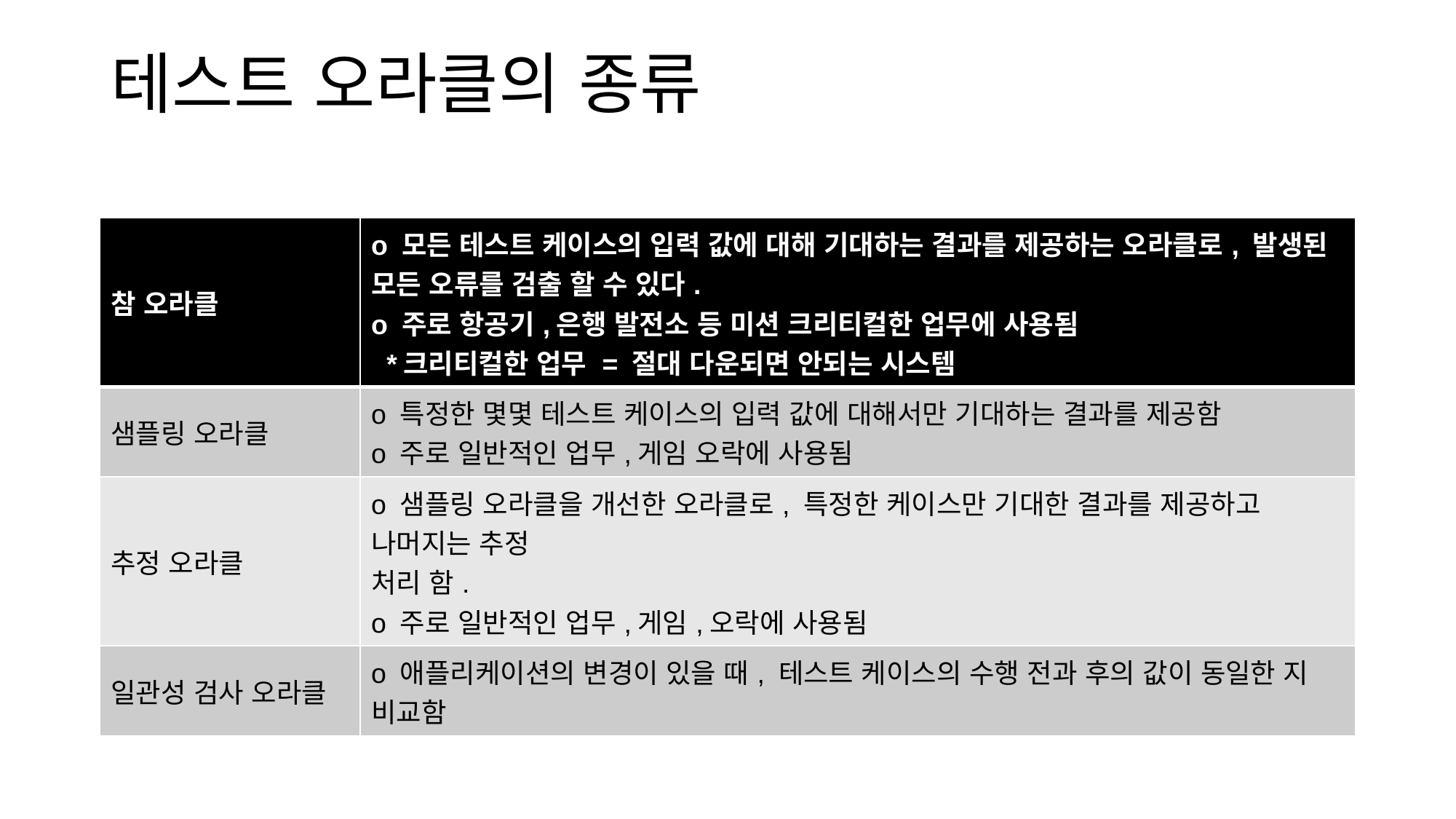

# 테스트 오라클의 종류

| 참 오라클 | o 모든 테스트 케이스의 입력 값에 대해 기대하는 결과를 제공하는 오라클로, 발생된 모든 오류를 검출 할 수 있다. o 주로 항공기,은행 발전소 등 미션 크리티컬한 업무에 사용됨  \*크리티컬한 업무 = 절대 다운되면 안되는 시스템 |
| --- | --- |
| 샘플링 오라클 | o 특정한 몇몇 테스트 케이스의 입력 값에 대해서만 기대하는 결과를 제공함 o 주로 일반적인 업무,게임 오락에 사용됨 |
| 추정 오라클 | o 샘플링 오라클을 개선한 오라클로, 특정한 케이스만 기대한 결과를 제공하고 나머지는 추정 처리 함. o 주로 일반적인 업무,게임,오락에 사용됨 |
| 일관성 검사 오라클 | o 애플리케이션의 변경이 있을 때, 테스트 케이스의 수행 전과 후의 값이 동일한 지 비교함 |